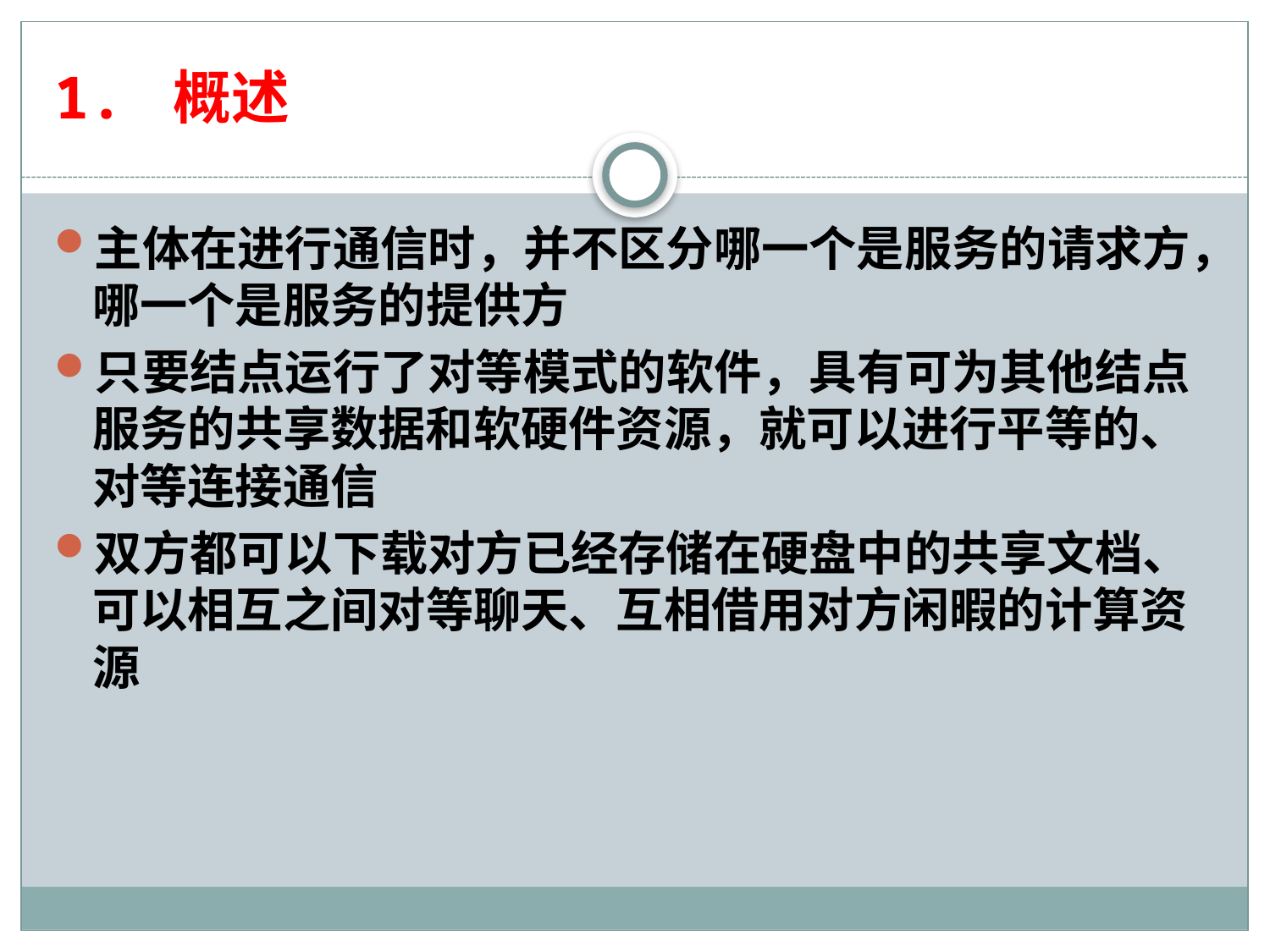

# 1. 概述
主体在进行通信时，并不区分哪一个是服务的请求方，哪一个是服务的提供方
只要结点运行了对等模式的软件，具有可为其他结点服务的共享数据和软硬件资源，就可以进行平等的、对等连接通信
双方都可以下载对方已经存储在硬盘中的共享文档、可以相互之间对等聊天、互相借用对方闲暇的计算资源